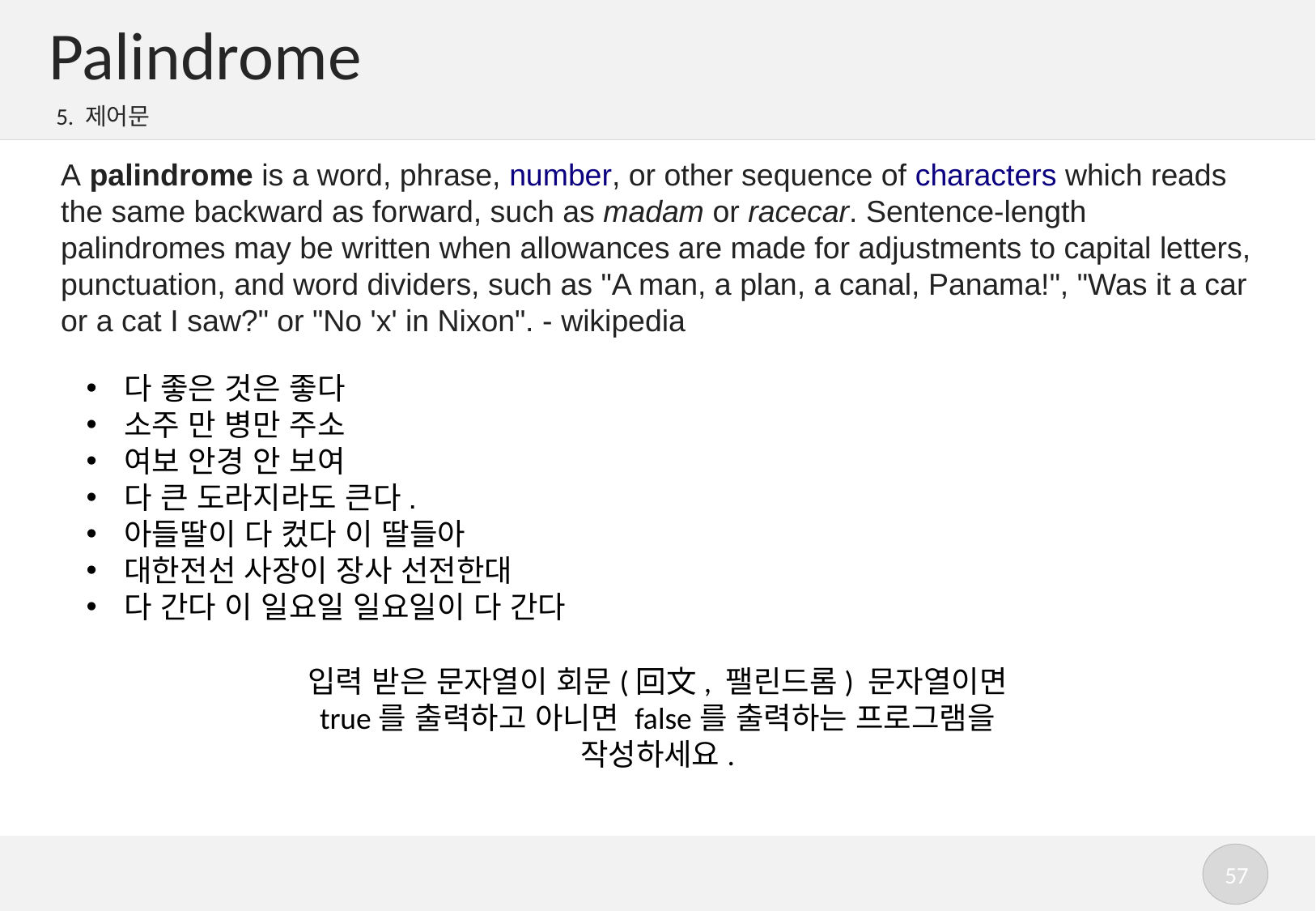

# Palindrome
5. 제어문
A palindrome is a word, phrase, number, or other sequence of characters which reads the same backward as forward, such as madam or racecar. Sentence-length palindromes may be written when allowances are made for adjustments to capital letters, punctuation, and word dividers, such as "A man, a plan, a canal, Panama!", "Was it a car or a cat I saw?" or "No 'x' in Nixon". - wikipedia
다 좋은 것은 좋다
소주 만 병만 주소
여보 안경 안 보여
다 큰 도라지라도 큰다.
아들딸이 다 컸다 이 딸들아
대한전선 사장이 장사 선전한대
다 간다 이 일요일 일요일이 다 간다
입력 받은 문자열이 회문(回文, 팰린드롬) 문자열이면 true를 출력하고 아니면 false를 출력하는 프로그램을 작성하세요.